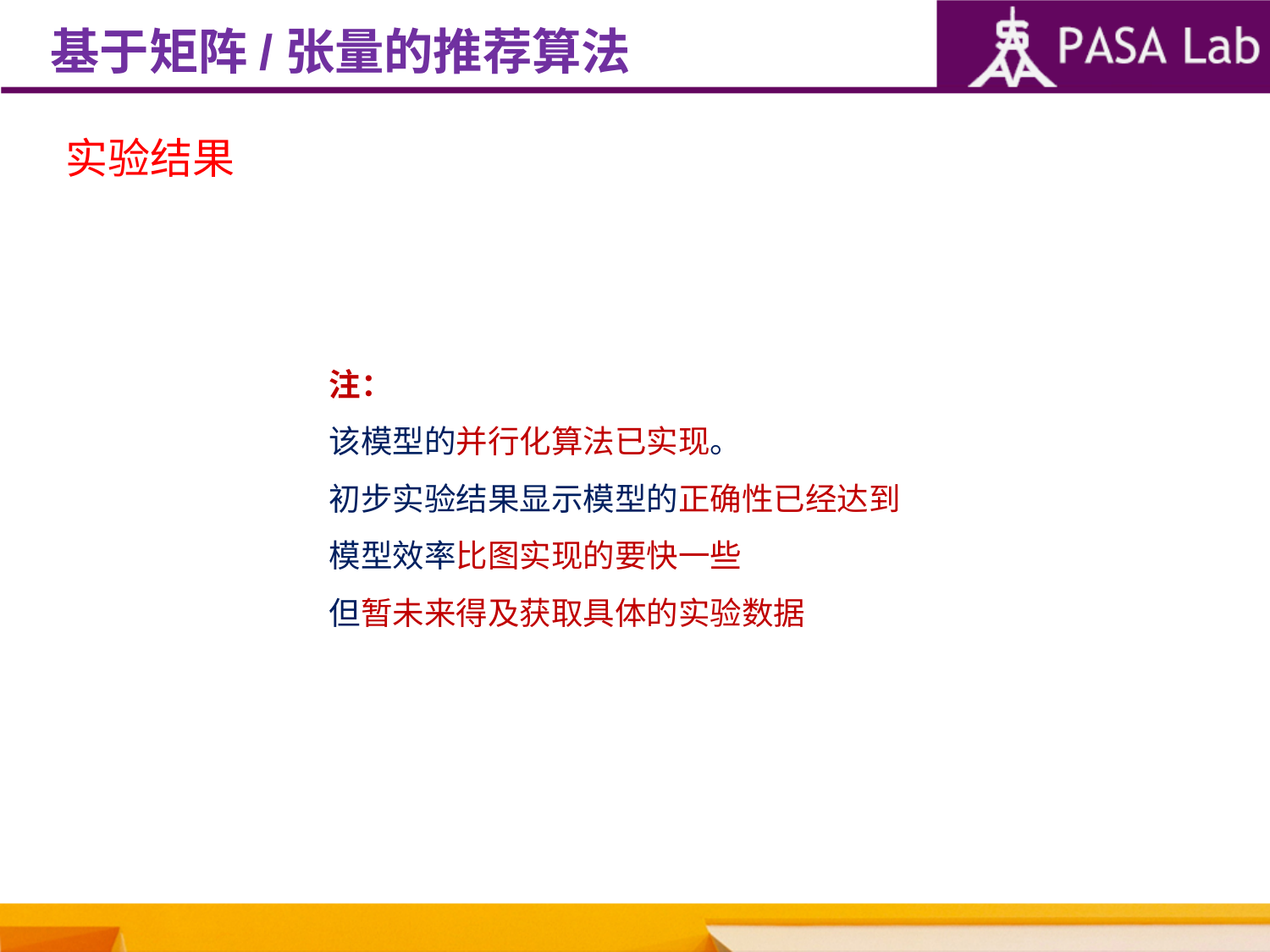

基于矩阵/张量的推荐算法
实验结果
注：
该模型的并行化算法已实现。
初步实验结果显示模型的正确性已经达到
模型效率比图实现的要快一些
但暂未来得及获取具体的实验数据